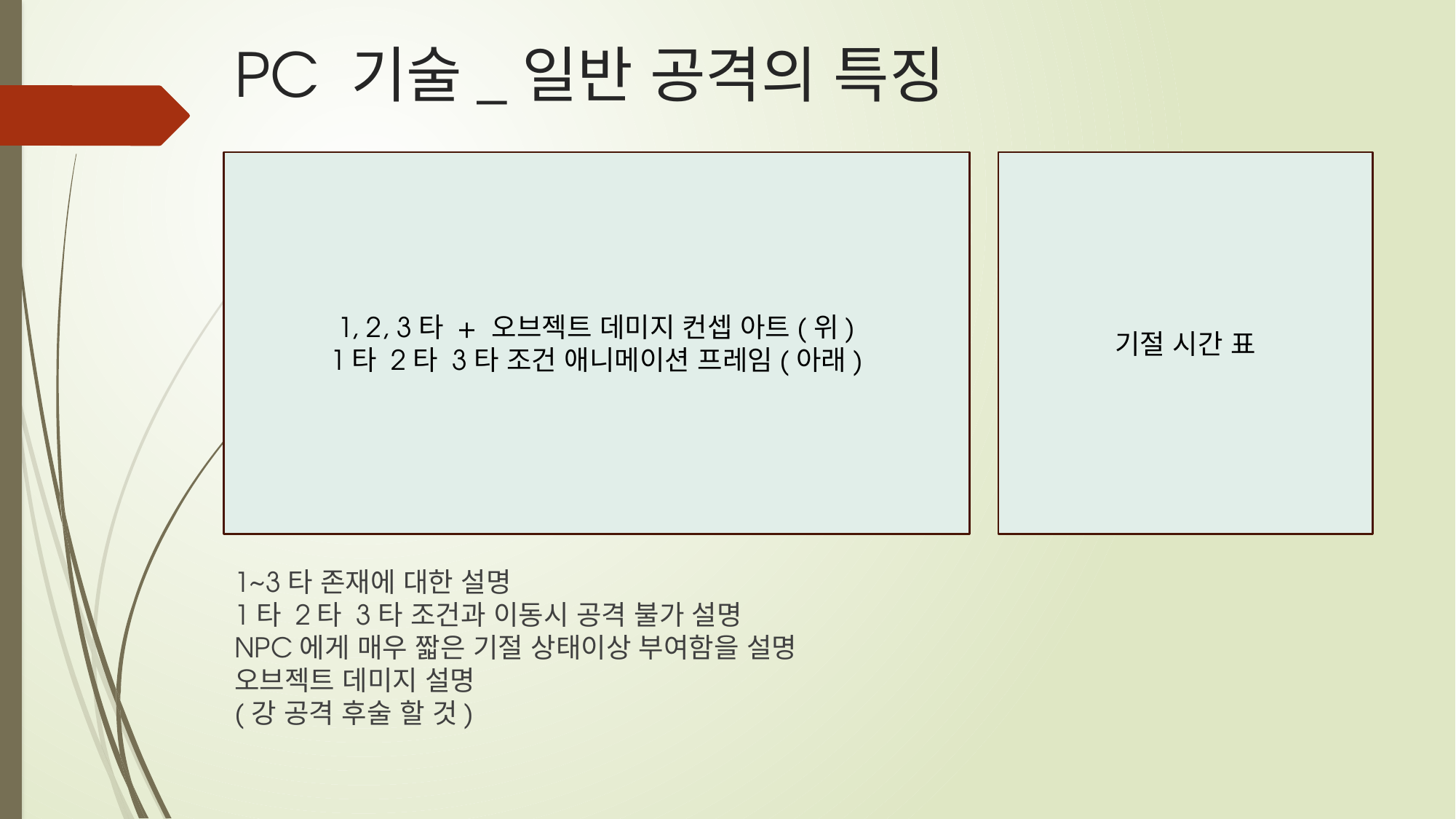

# PC 기술_일반 공격의 특징
1, 2, 3타 + 오브젝트 데미지 컨셉 아트(위)
1타 2타 3타 조건 애니메이션 프레임(아래)
기절 시간 표
1~3타 존재에 대한 설명
1타 2타 3타 조건과 이동시 공격 불가 설명
NPC에게 매우 짧은 기절 상태이상 부여함을 설명
오브젝트 데미지 설명
(강 공격 후술 할 것)